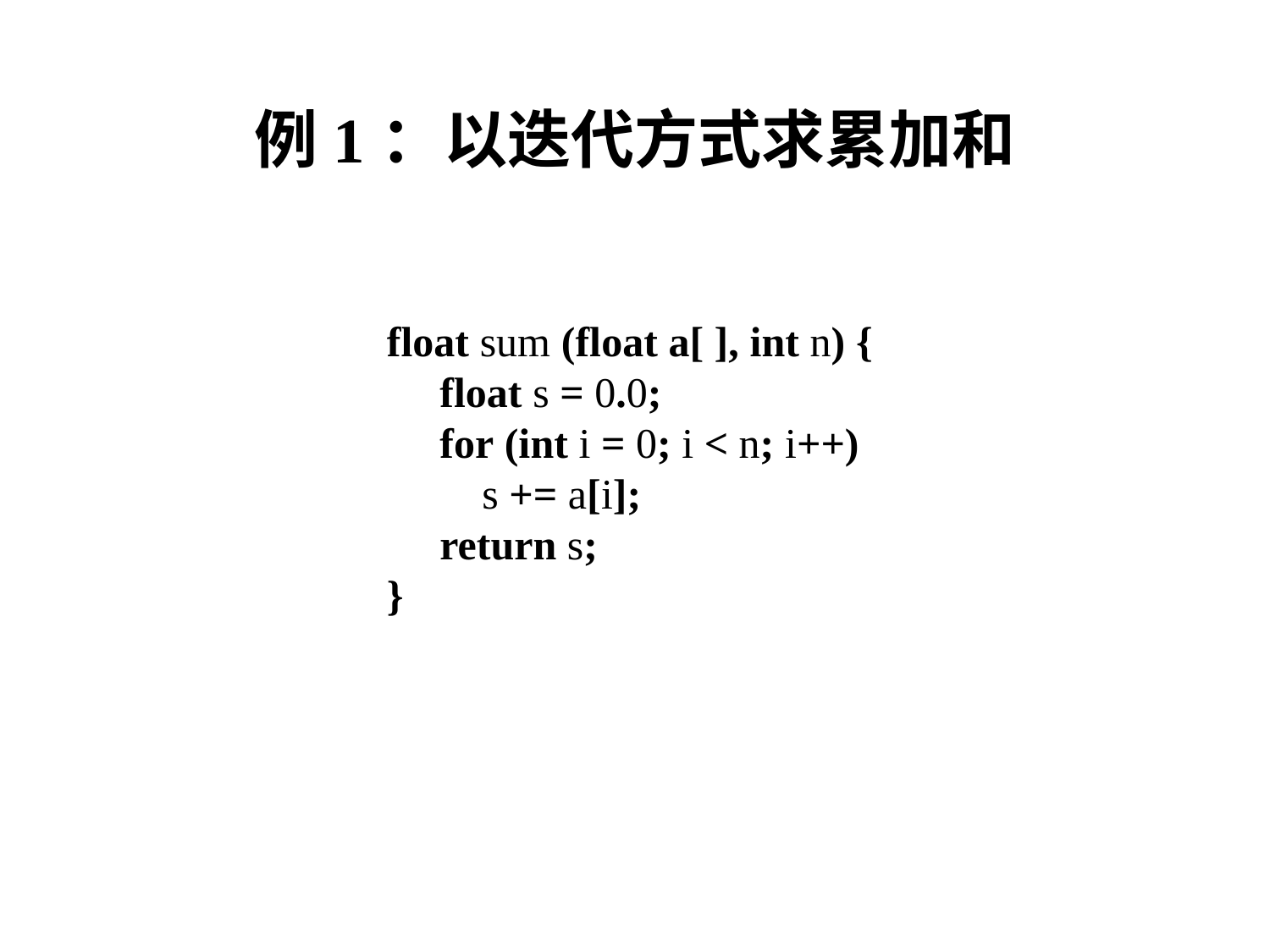

# 例1：以迭代方式求累加和
float sum (float a[ ], int n) {
     float s = 0.0;
     for (int i = 0; i < n; i++)
         s += a[i];
     return s;
}